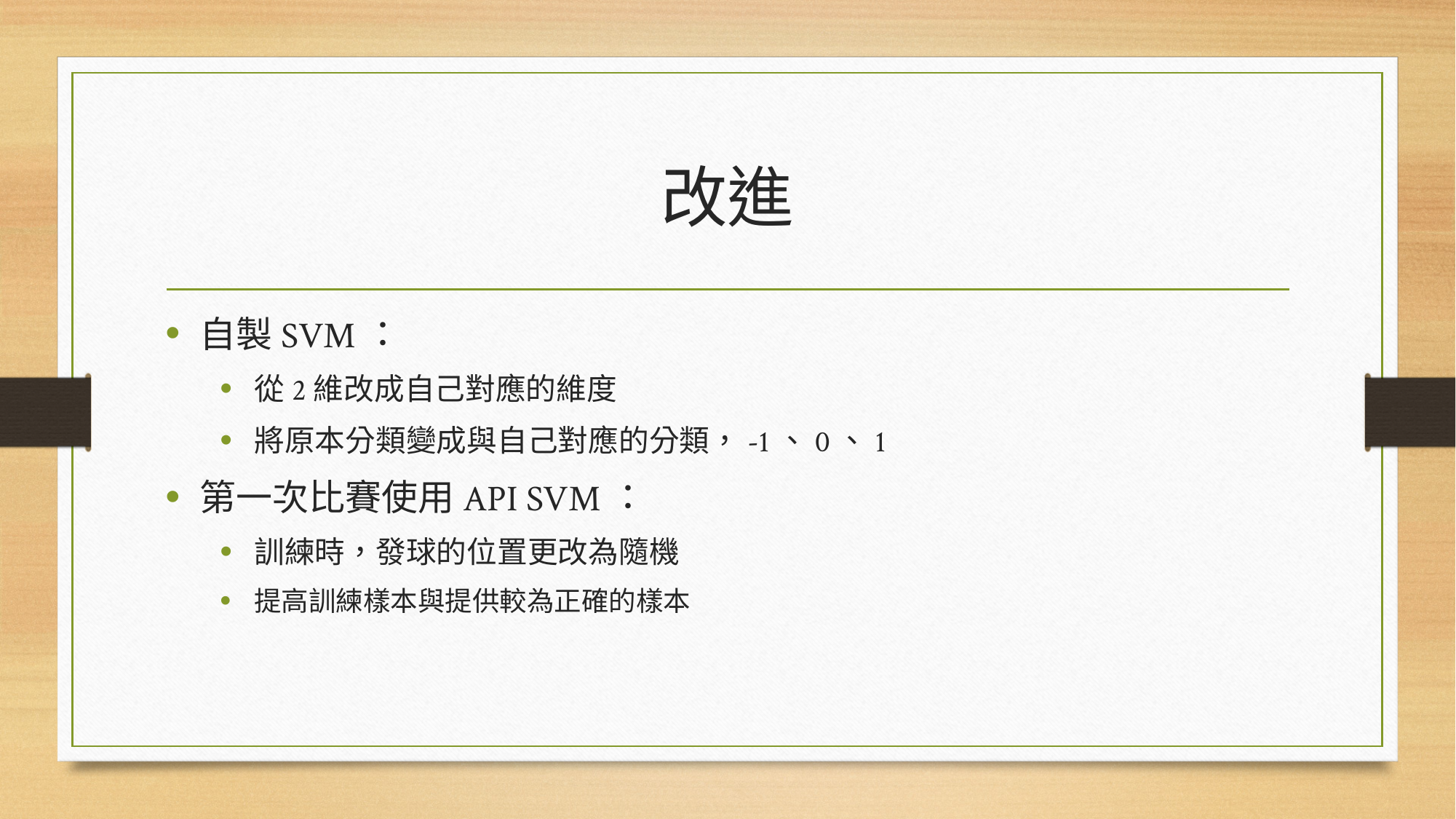

# 改進
自製SVM：
從2維改成自己對應的維度
將原本分類變成與自己對應的分類，-1、0、1
第一次比賽使用API SVM：
訓練時，發球的位置更改為隨機
提高訓練樣本與提供較為正確的樣本